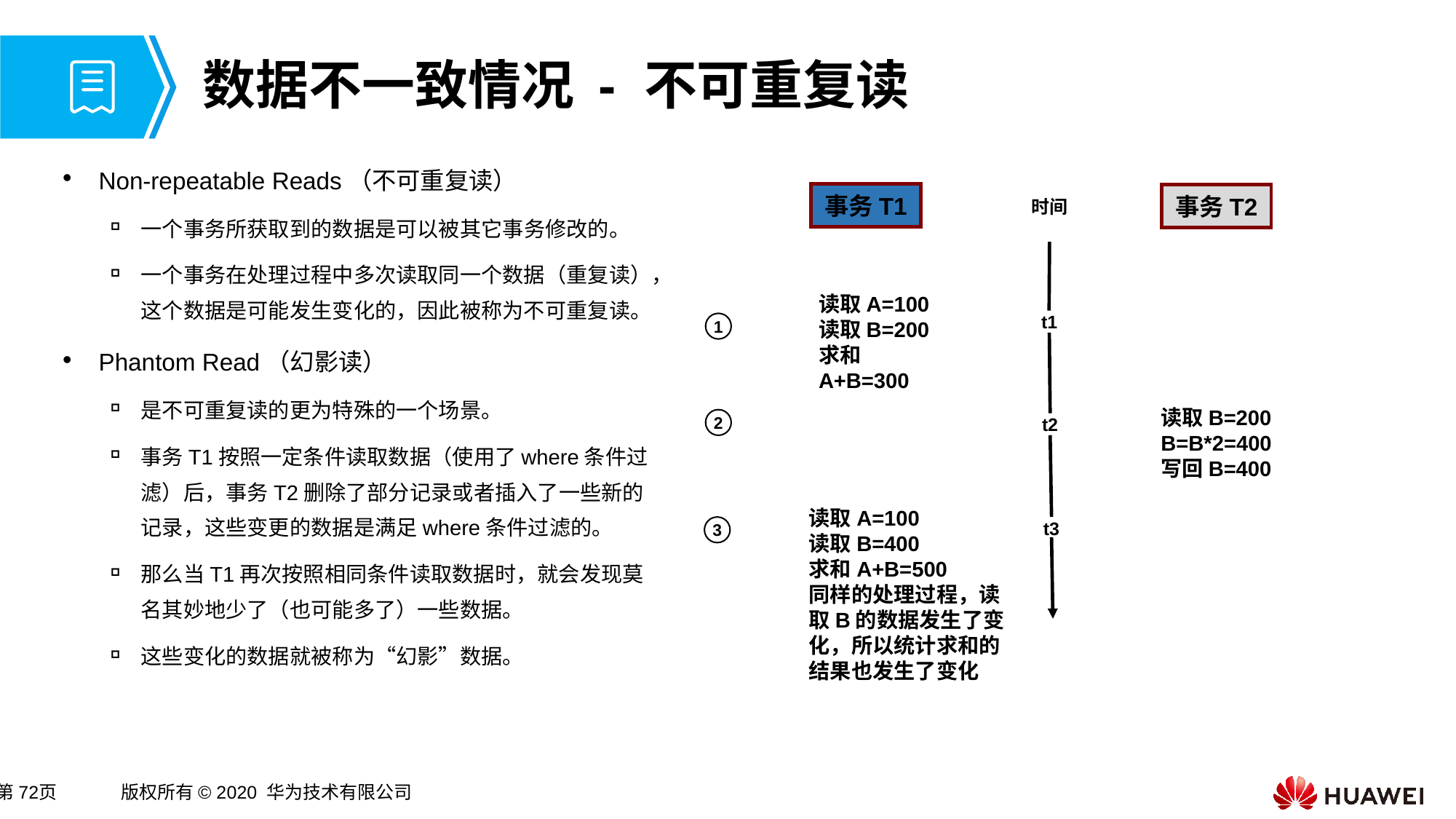

# 数据不一致情况 - 不可重复读
Non-repeatable Reads（不可重复读）
一个事务所获取到的数据是可以被其它事务修改的。
一个事务在处理过程中多次读取同一个数据（重复读），这个数据是可能发生变化的，因此被称为不可重复读。
Phantom Read（幻影读）
是不可重复读的更为特殊的一个场景。
事务T1按照一定条件读取数据（使用了where条件过滤）后，事务T2删除了部分记录或者插入了一些新的记录，这些变更的数据是满足where条件过滤的。
那么当T1再次按照相同条件读取数据时，就会发现莫名其妙地少了（也可能多了）一些数据。
这些变化的数据就被称为“幻影”数据。

事务T1
事务T2
时间
读取A=100
读取B=200
求和 A+B=300
t1
1
读取B=200
B=B*2=400
写回B=400
2
t2
读取A=100
读取B=400
求和A+B=500
同样的处理过程，读取B的数据发生了变化，所以统计求和的结果也发生了变化
t3
3